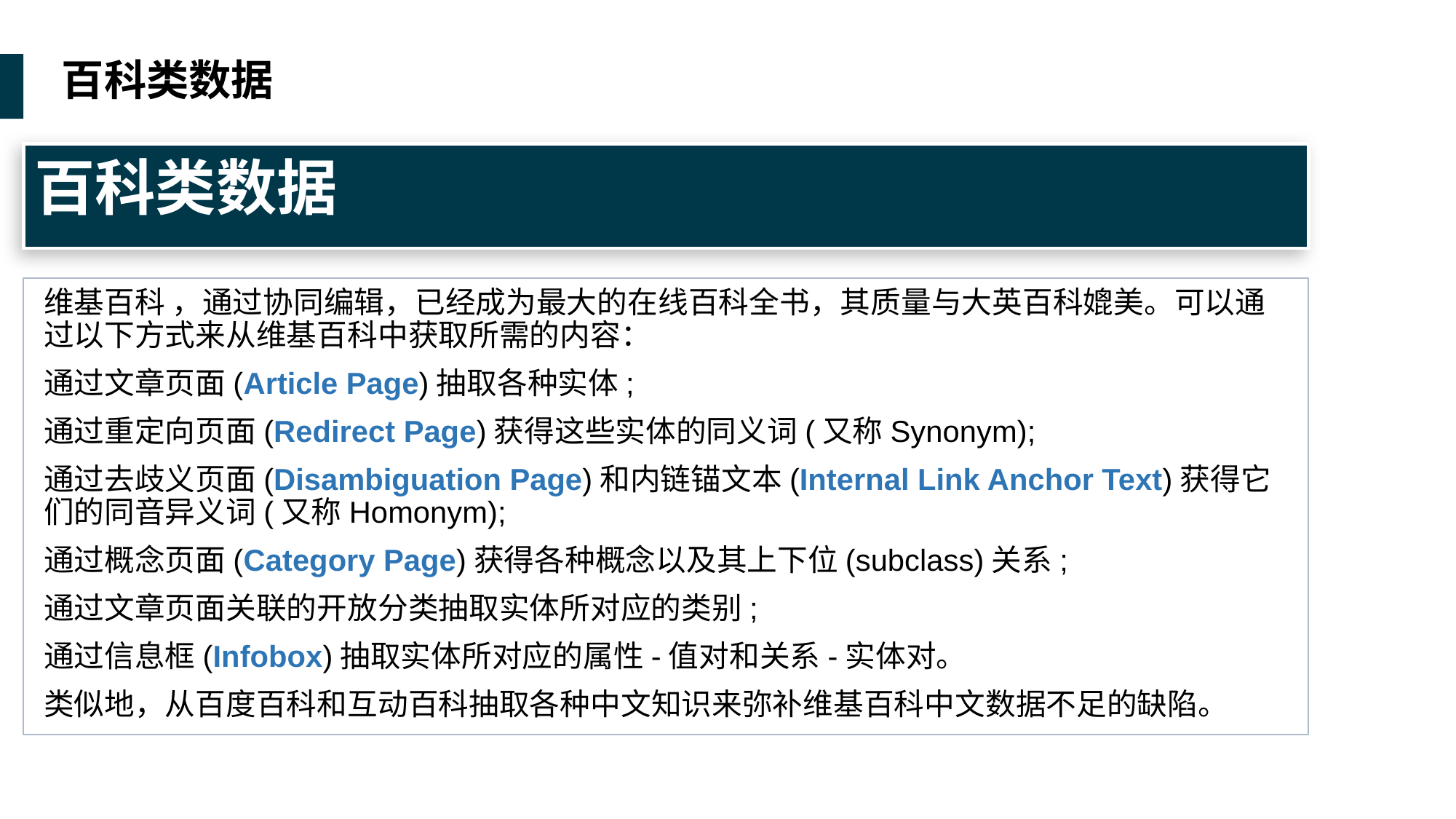

百科类数据
百科类数据
维基百科 ，通过协同编辑，已经成为最大的在线百科全书，其质量与大英百科媲美。可以通过以下方式来从维基百科中获取所需的内容：
通过文章页面(Article Page)抽取各种实体;
通过重定向页面(Redirect Page)获得这些实体的同义词(又称Synonym);
通过去歧义页面(Disambiguation Page)和内链锚文本(Internal Link Anchor Text)获得它们的同音异义词(又称Homonym);
通过概念页面(Category Page)获得各种概念以及其上下位(subclass)关系;
通过文章页面关联的开放分类抽取实体所对应的类别;
通过信息框(Infobox)抽取实体所对应的属性-值对和关系-实体对。
类似地，从百度百科和互动百科抽取各种中文知识来弥补维基百科中文数据不足的缺陷。